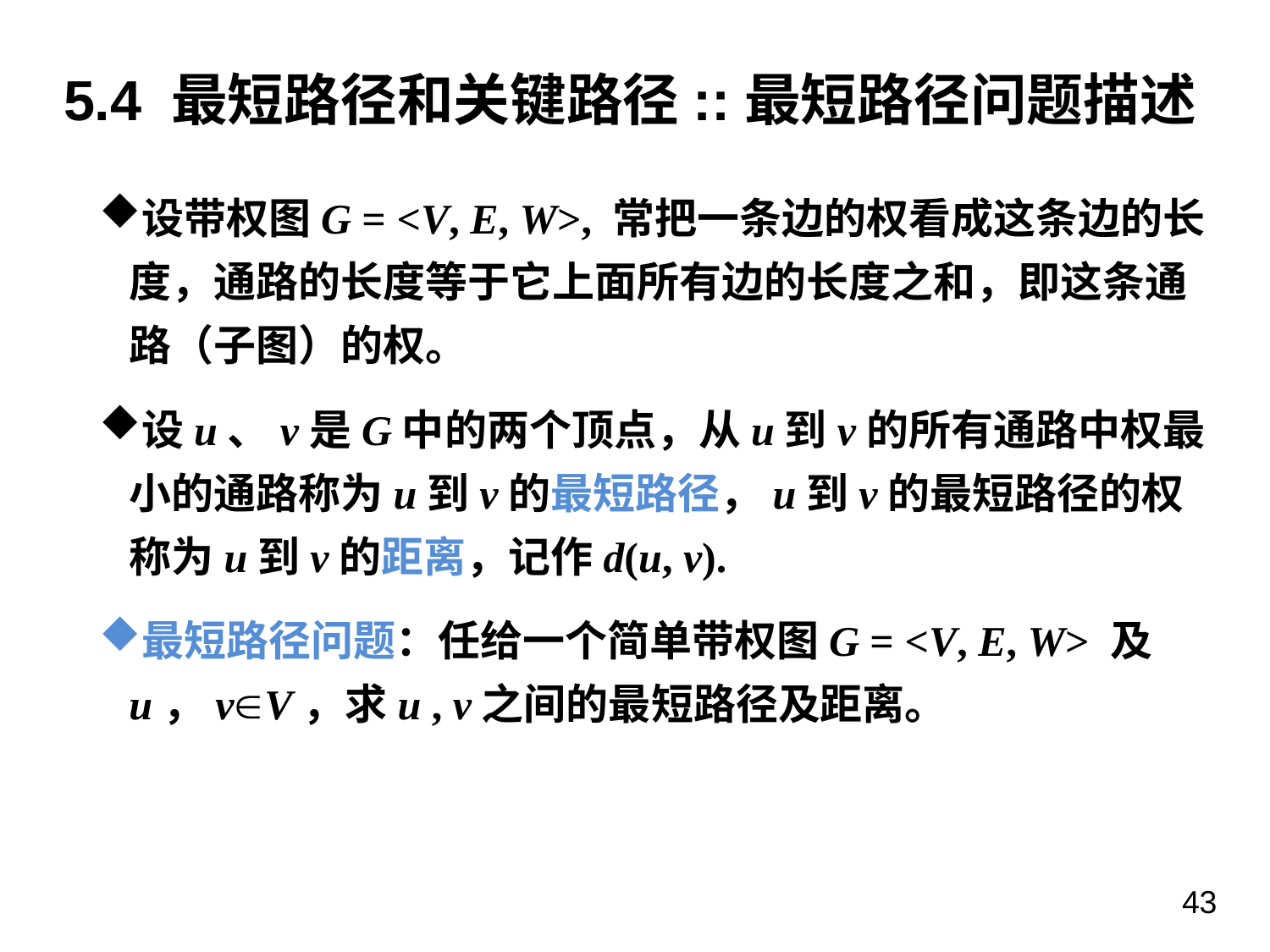

5.4 最短路径和关键路径::最短路径问题描述
设带权图G = <V, E, W>, 常把一条边的权看成这条边的长度，通路的长度等于它上面所有边的长度之和，即这条通路（子图）的权。
设u、v是G中的两个顶点，从u到v的所有通路中权最小的通路称为u到v的最短路径，u到v的最短路径的权称为u到v的距离，记作d(u, v).
最短路径问题：任给一个简单带权图G = <V, E, W> 及u，v∈V，求u , v之间的最短路径及距离。
43